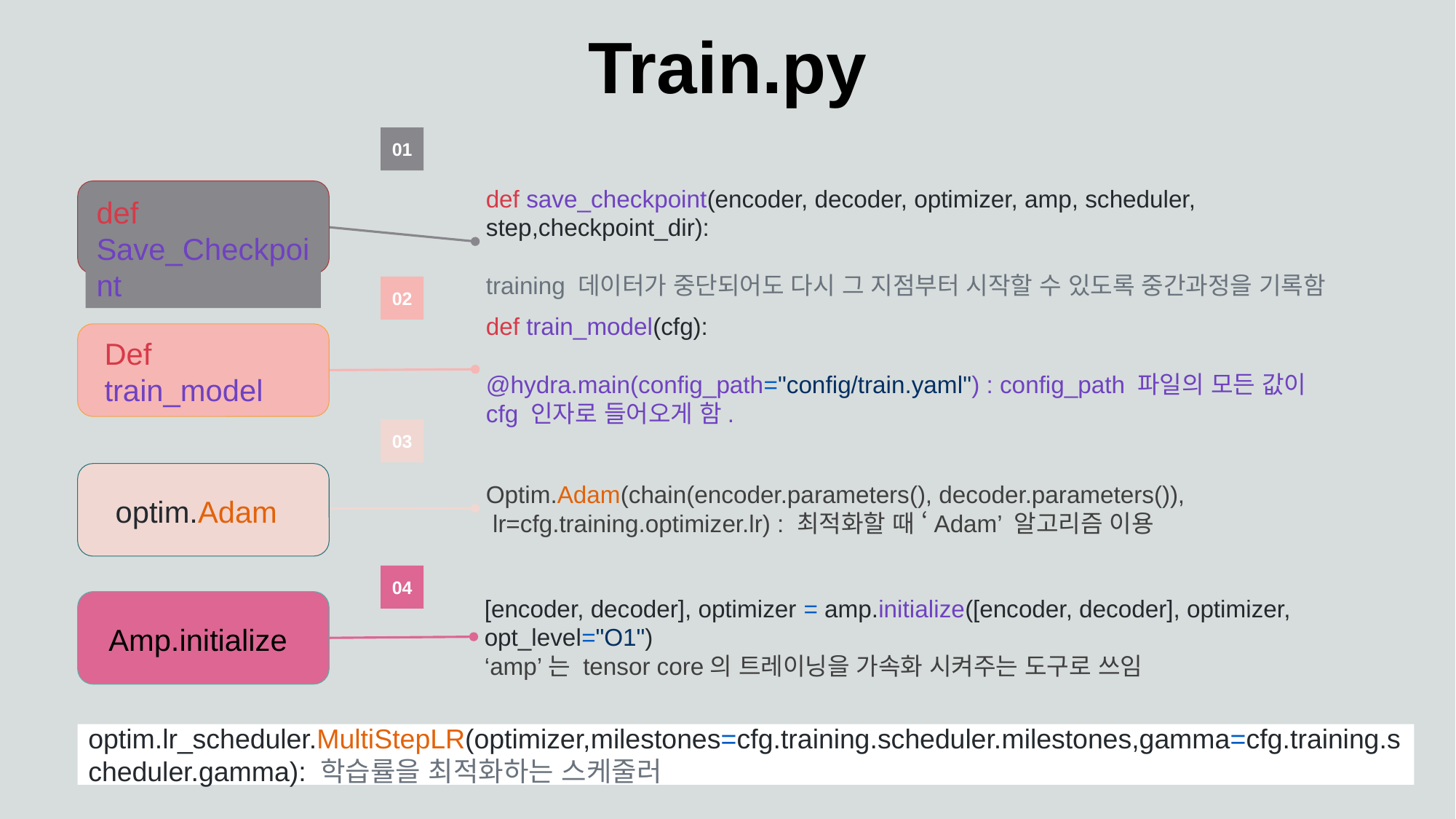

# Train.py
01
def save_checkpoint(encoder, decoder, optimizer, amp, scheduler, step,checkpoint_dir):

training 데이터가 중단되어도 다시 그 지점부터 시작할 수 있도록 중간과정을 기록함

def
Save_Checkpoint
02
def train_model(cfg):

@hydra.main(config_path="config/train.yaml") : config_path 파일의 모든 값이 cfg 인자로 들어오게 함.

Def train_model
03

Optim.Adam(chain(encoder.parameters(), decoder.parameters()),
 lr=cfg.training.optimizer.lr) : 최적화할 때 ‘Adam’ 알고리즘 이용
optim.Adam
04
[encoder, decoder], optimizer = amp.initialize([encoder, decoder], optimizer, opt_level="O1")
‘amp’는 tensor core의 트레이닝을 가속화 시켜주는 도구로 쓰임

Amp.initialize
optim.lr_scheduler.MultiStepLR(optimizer,milestones=cfg.training.scheduler.milestones,gamma=cfg.training.scheduler.gamma): 학습률을 최적화하는 스케줄러